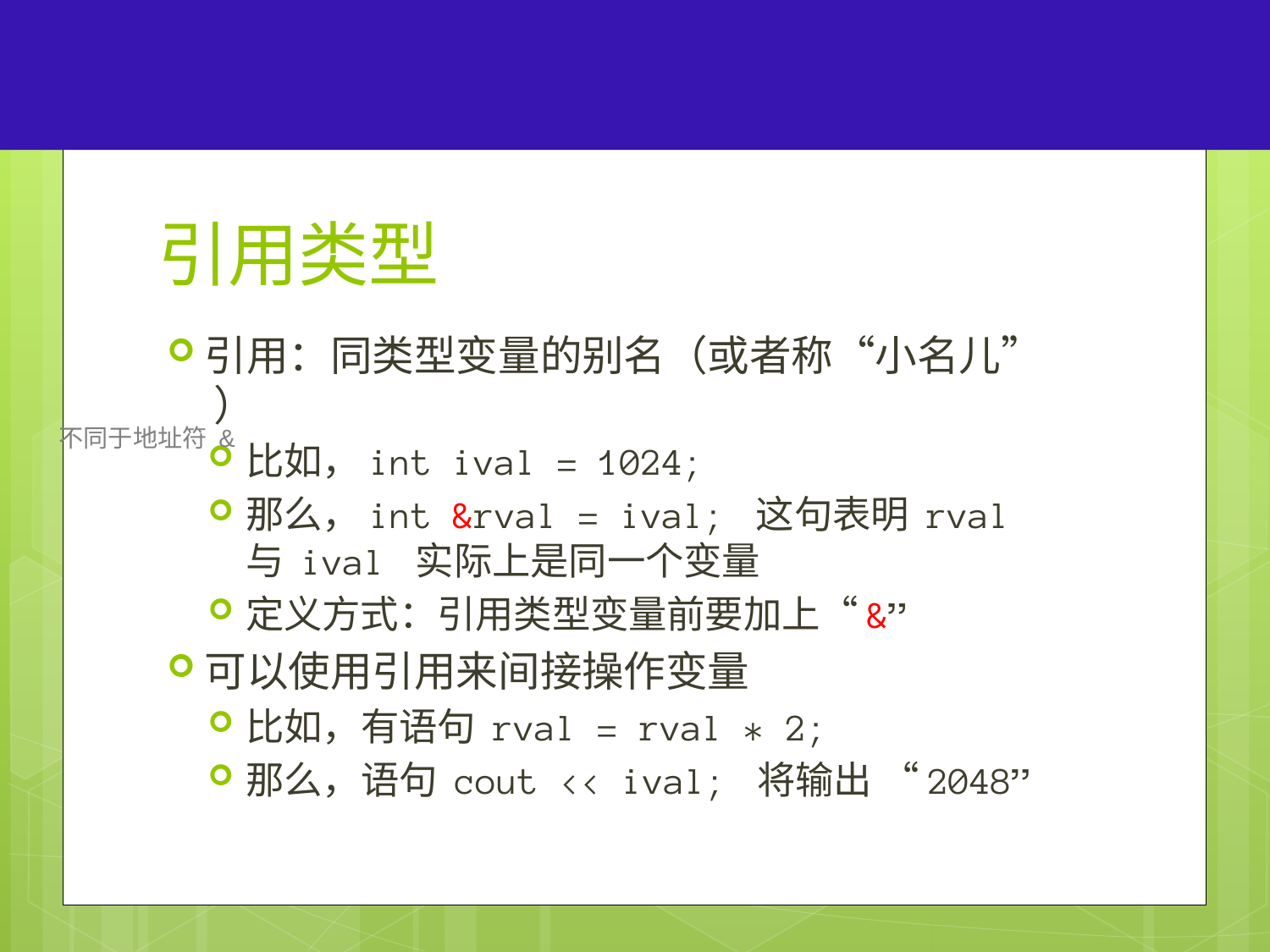

22
# 引用类型
引用：同类型变量的别名（或者称“小名儿” ）
比如，int ival = 1024;
那么，int &rval = ival; 这句表明 rval 与 ival 实际上是同一个变量
定义方式：引用类型变量前要加上“&”
可以使用引用来间接操作变量
比如，有语句 rval = rval * 2;
那么，语句 cout << ival; 将输出 “2048”
不同于地址符 &